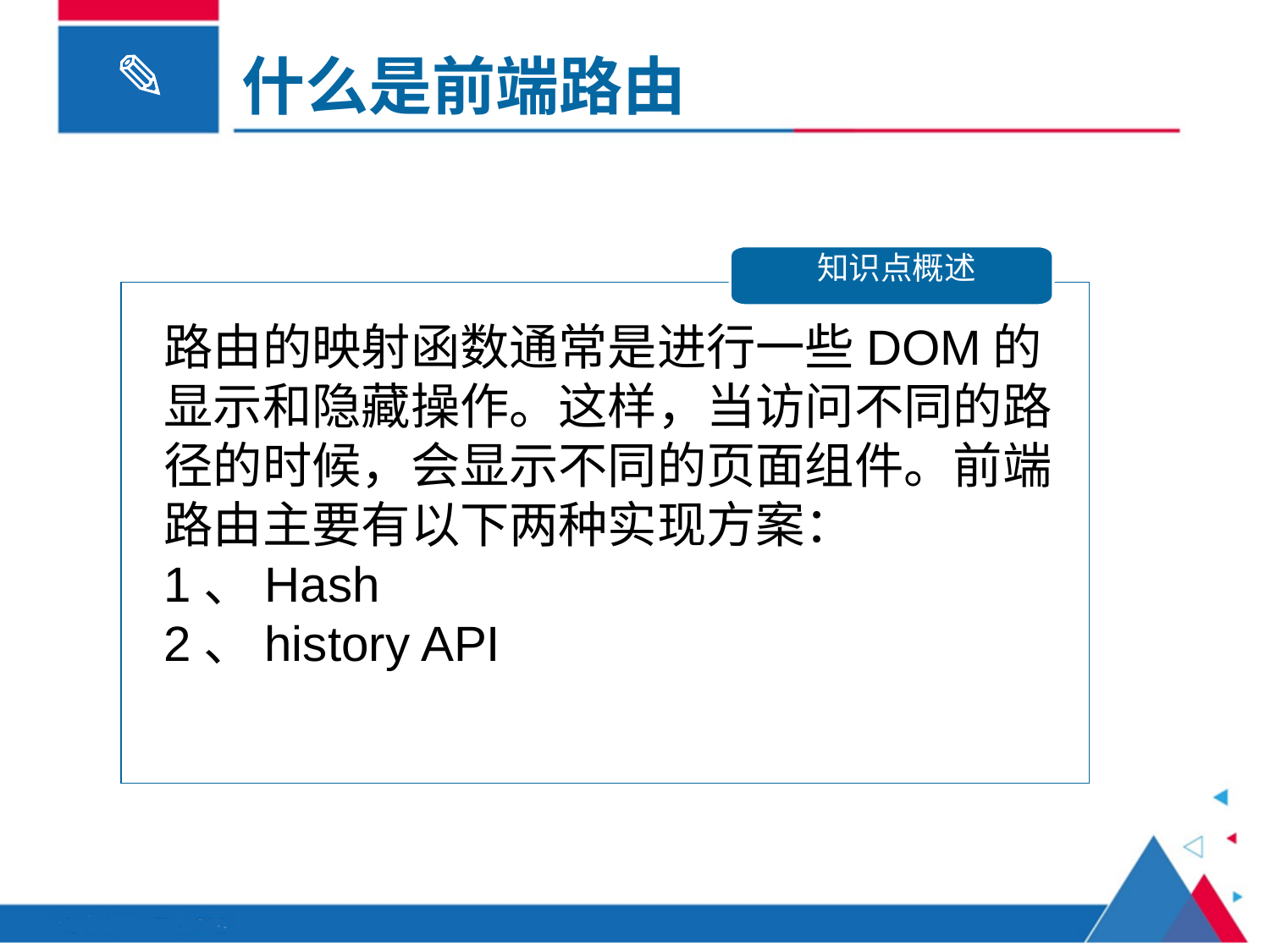

什么是前端路由
知识点概述

路由的映射函数通常是进行一些DOM的显示和隐藏操作。这样，当访问不同的路径的时候，会显示不同的页面组件。前端路由主要有以下两种实现方案：
1、Hash
2、history API